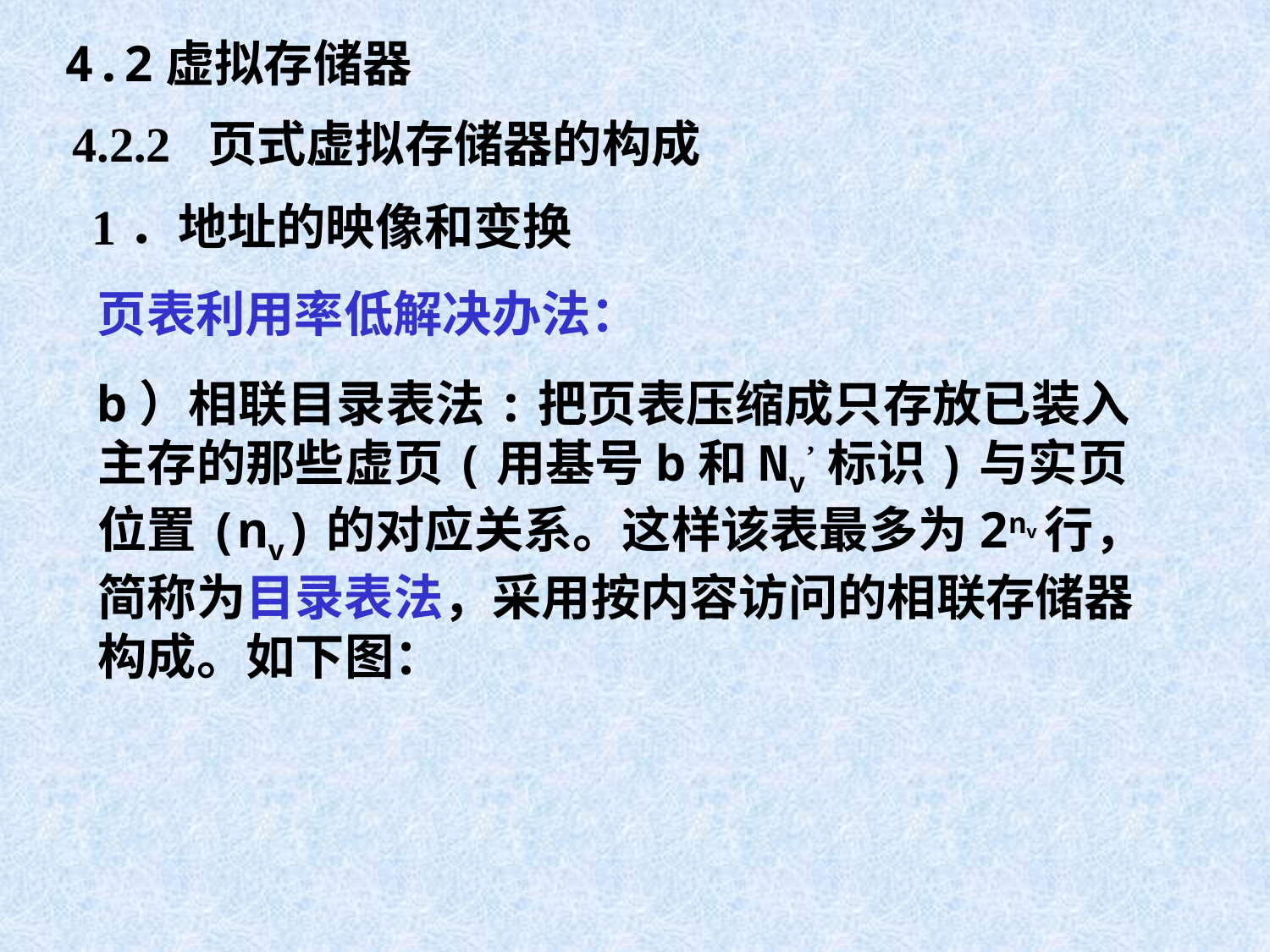

4.2虚拟存储器
4.2.2  页式虚拟存储器的构成
1．地址的映像和变换
页表利用率低解决办法：
b）相联目录表法:把页表压缩成只存放已装入主存的那些虚页(用基号b和Nv’标识)与实页位置(nv)的对应关系。这样该表最多为2nv行，简称为目录表法，采用按内容访问的相联存储器构成。如下图：